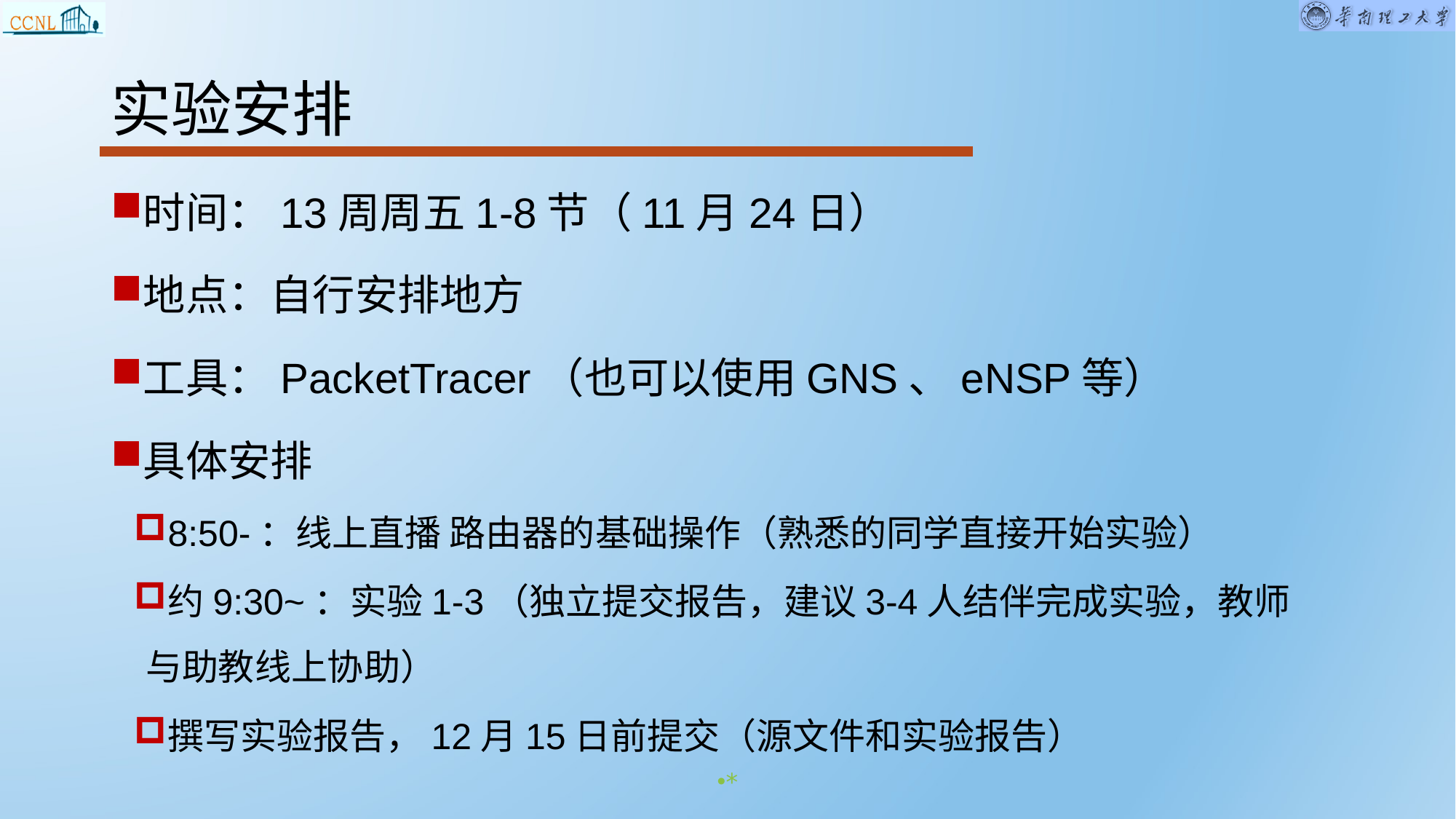

# 实验安排
时间：13周周五1-8节（11月24日）
地点：自行安排地方
工具：PacketTracer（也可以使用GNS、eNSP等）
具体安排
8:50-：线上直播 路由器的基础操作（熟悉的同学直接开始实验）
约9:30~：实验1-3（独立提交报告，建议3-4人结伴完成实验，教师与助教线上协助）
撰写实验报告，12月15日前提交（源文件和实验报告）

*